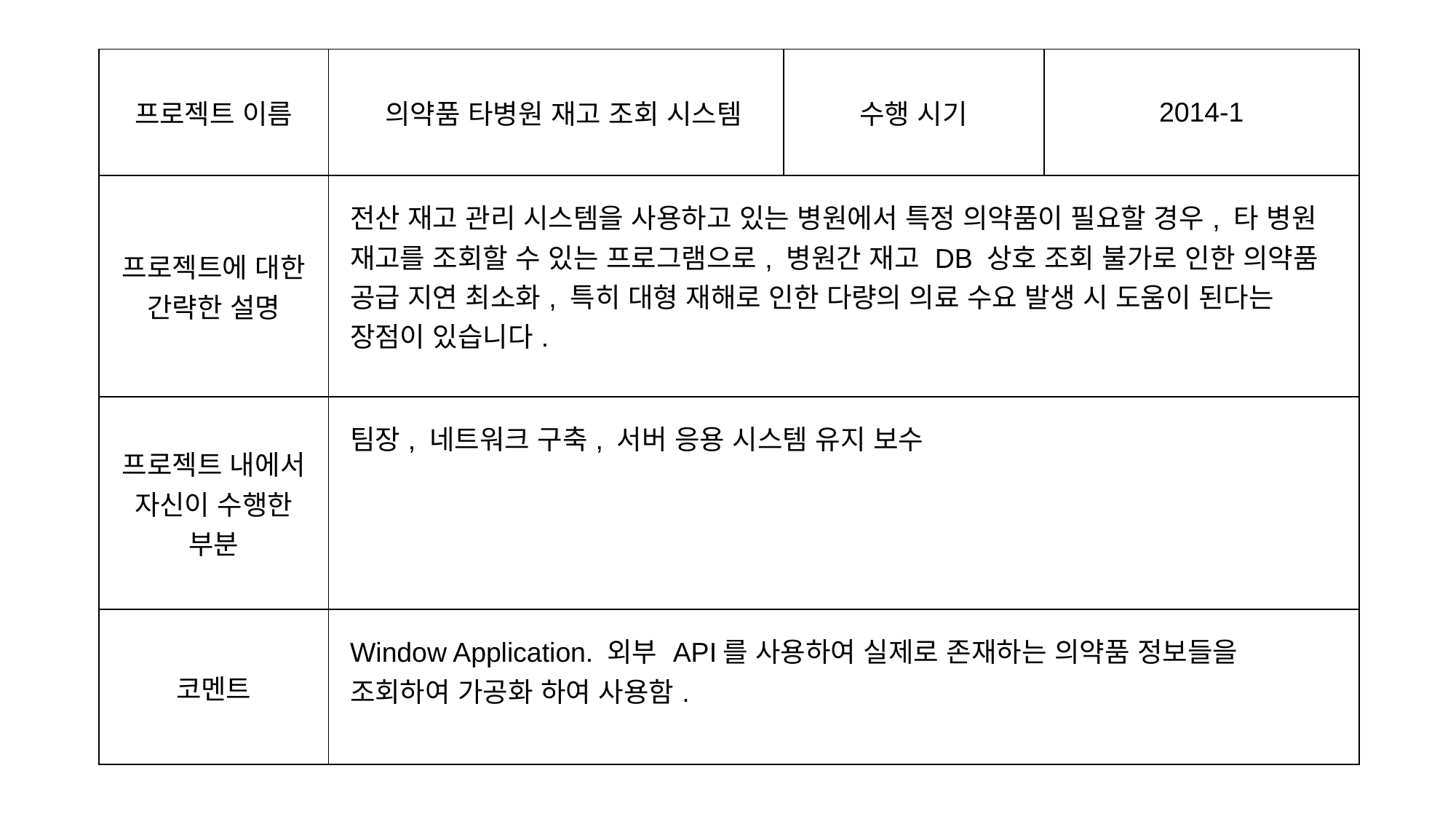

| 프로젝트 이름 | 의약품 타병원 재고 조회 시스템 | 수행 시기 | 2014-1 |
| --- | --- | --- | --- |
| 프로젝트에 대한 간략한 설명 | 전산 재고 관리 시스템을 사용하고 있는 병원에서 특정 의약품이 필요할 경우, 타 병원 재고를 조회할 수 있는 프로그램으로, 병원간 재고 DB 상호 조회 불가로 인한 의약품 공급 지연 최소화, 특히 대형 재해로 인한 다량의 의료 수요 발생 시 도움이 된다는 장점이 있습니다. |  |  |
| 프로젝트 내에서 자신이 수행한 부분 | 팀장, 네트워크 구축, 서버 응용 시스템 유지 보수 |  |  |
| 코멘트 | Window Application. 외부 API를 사용하여 실제로 존재하는 의약품 정보들을 조회하여 가공화 하여 사용함. |  |  |